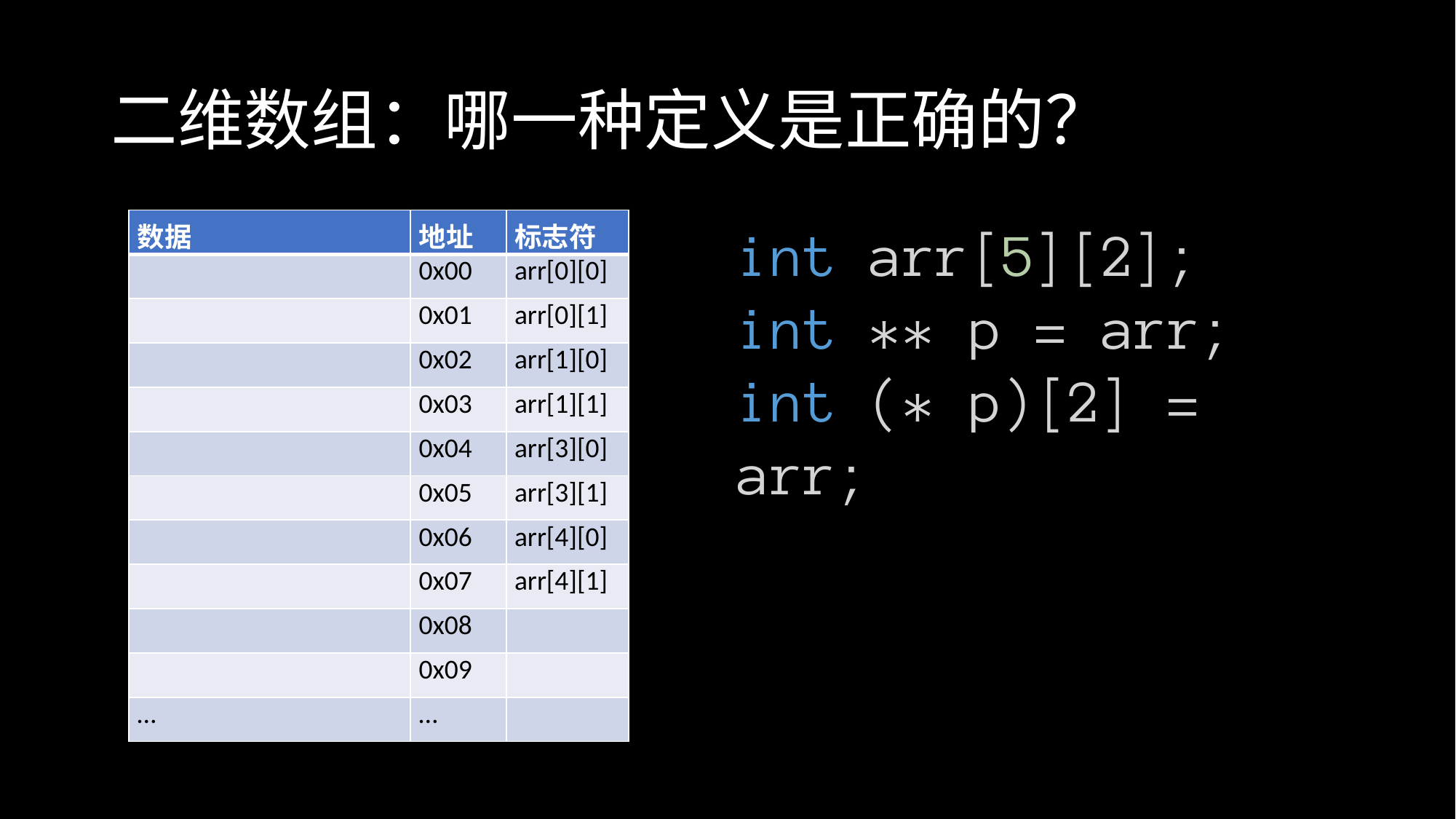

# 二维数组：哪一种定义是正确的？
| 数据 | 地址 | 标志符 |
| --- | --- | --- |
|  | 0x00 | arr[0][0] |
|  | 0x01 | arr[0][1] |
|  | 0x02 | arr[1][0] |
|  | 0x03 | arr[1][1] |
|  | 0x04 | arr[3][0] |
|  | 0x05 | arr[3][1] |
|  | 0x06 | arr[4][0] |
|  | 0x07 | arr[4][1] |
|  | 0x08 |  |
|  | 0x09 |  |
| … | … |  |
int arr[5][2];
int ** p = arr;
int (* p)[2] = arr;